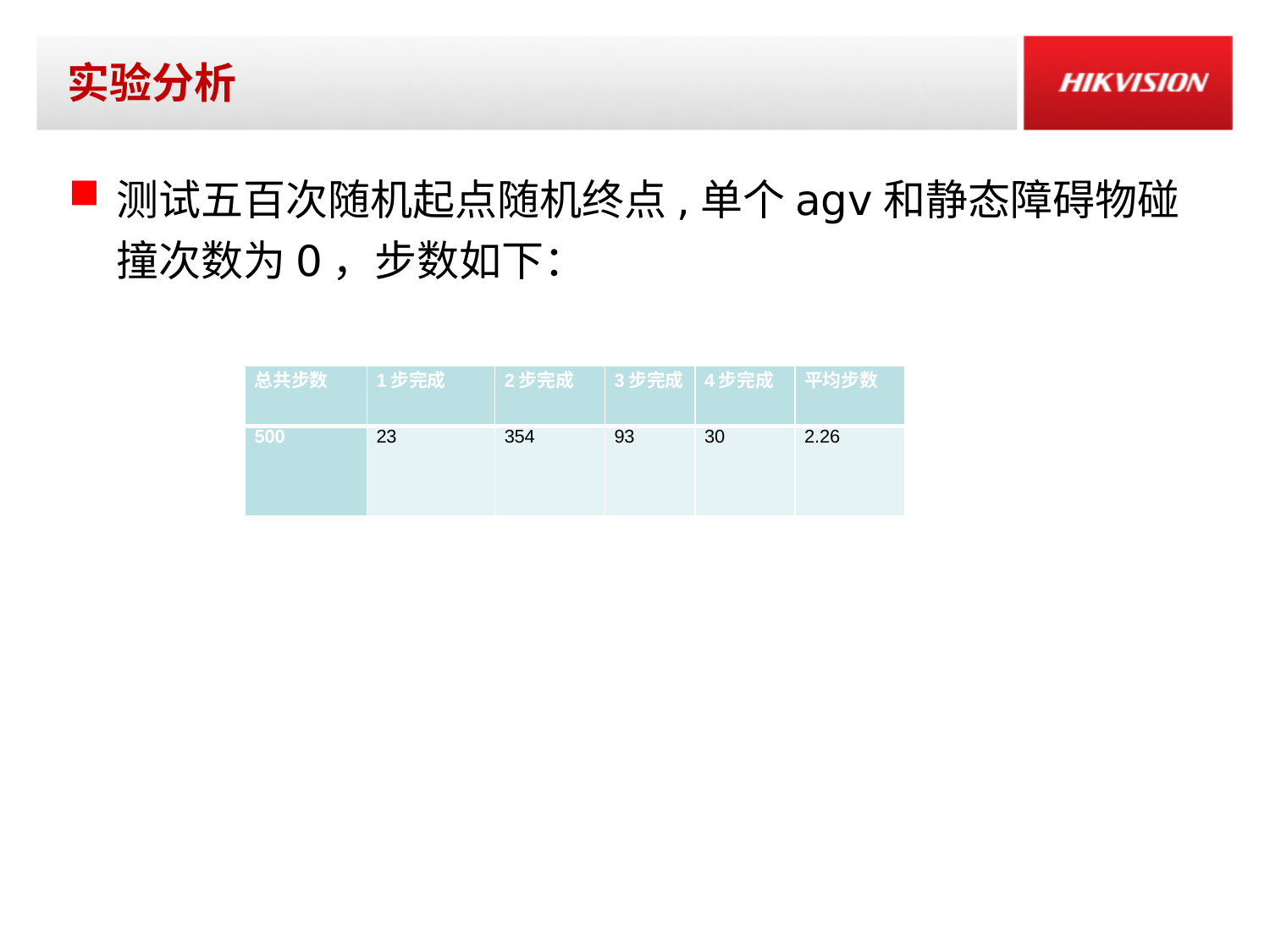

# 实验分析
测试五百次随机起点随机终点,单个agv和静态障碍物碰撞次数为0，步数如下：

| 总共步数 | 1步完成 | 2步完成 | 3步完成 | 4步完成 | 平均步数 |
| --- | --- | --- | --- | --- | --- |
| 500 | 23 | 354 | 93 | 30 | 2.26 |